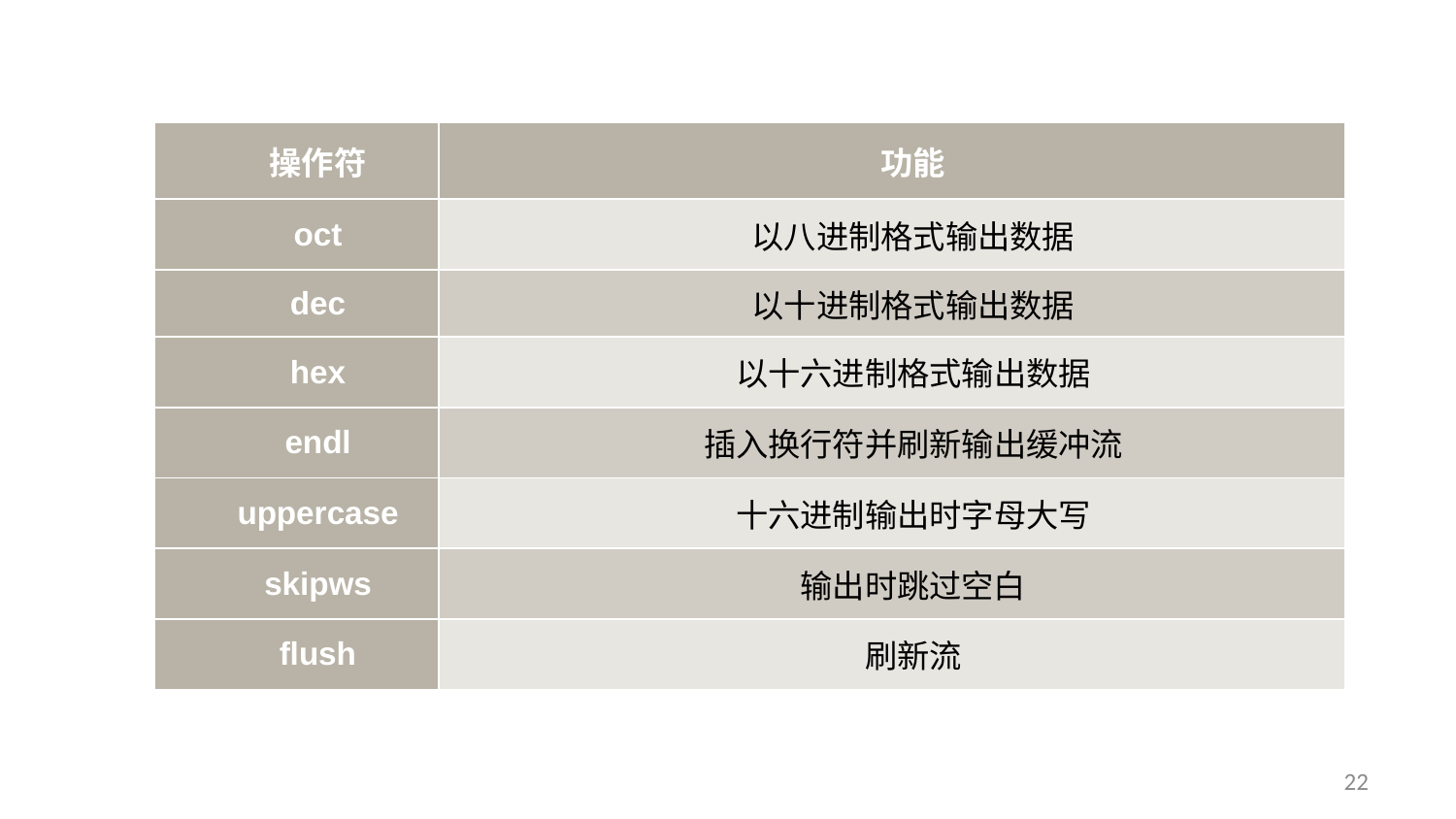

| 操作符 | 功能 |
| --- | --- |
| oct | 以八进制格式输出数据 |
| dec | 以十进制格式输出数据 |
| hex | 以十六进制格式输出数据 |
| endl | 插入换行符并刷新输出缓冲流 |
| uppercase | 十六进制输出时字母大写 |
| skipws | 输出时跳过空白 |
| flush | 刷新流 |
22
无参操作符